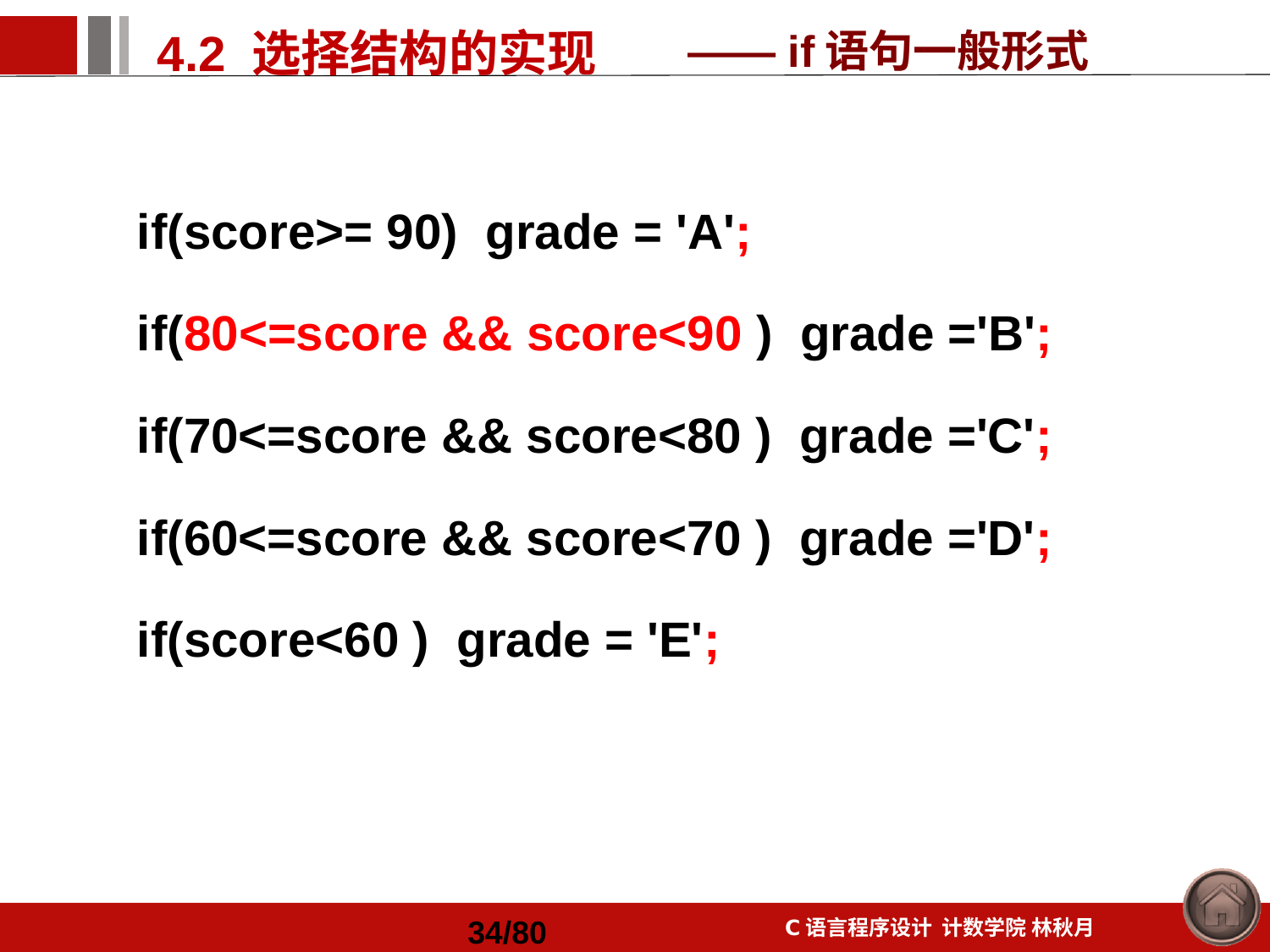

—— if语句一般形式
if(score>= 90)  grade = 'A';
if(80<=score && score<90 )  grade ='B';
if(70<=score && score<80 )  grade ='C';
if(60<=score && score<70 )  grade ='D';
if(score<60 )  grade = 'E';